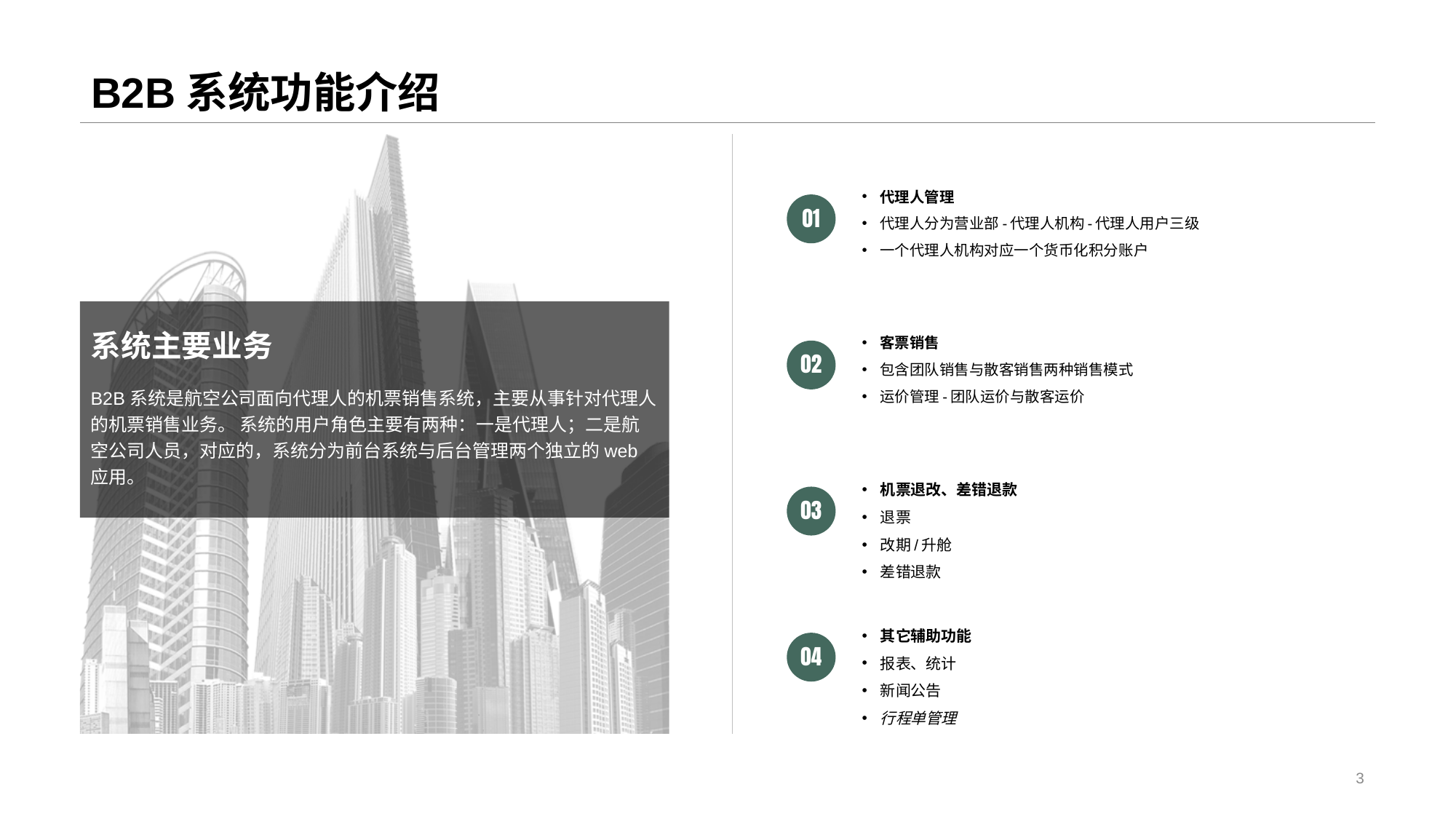

# B2B系统功能介绍

代理人管理
代理人分为营业部-代理人机构-代理人用户三级
一个代理人机构对应一个货币化积分账户
01

系统主要业务
B2B系统是航空公司面向代理人的机票销售系统，主要从事针对代理人的机票销售业务。 系统的用户角色主要有两种：一是代理人；二是航空公司人员，对应的，系统分为前台系统与后台管理两个独立的web应用。
客票销售
包含团队销售与散客销售两种销售模式
运价管理-团队运价与散客运价
02
机票退改、差错退款
退票
改期/升舱
差错退款
03
其它辅助功能
报表、统计
新闻公告
行程单管理
04
3